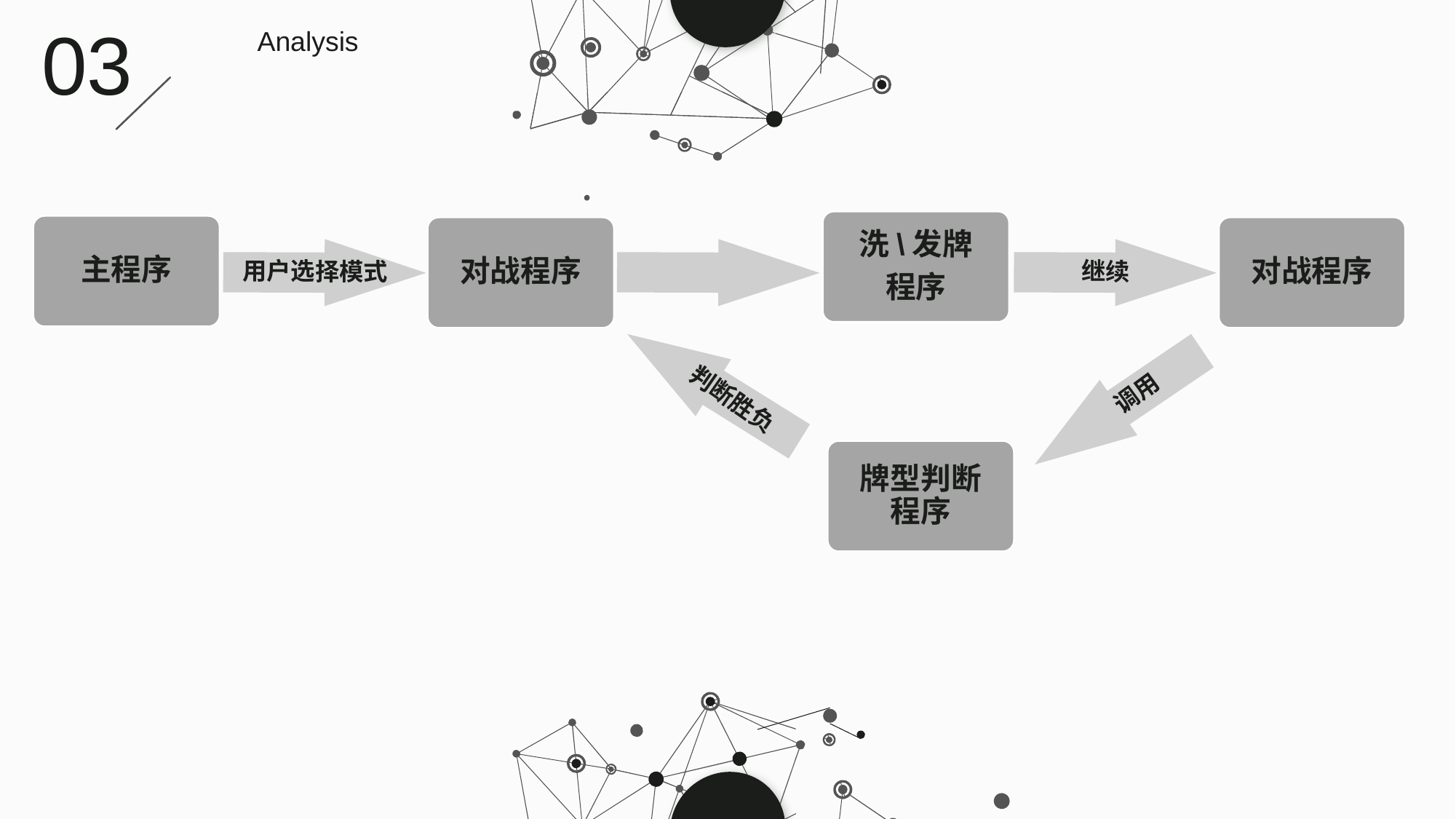

03
Analysis
洗\发牌
程序
主程序
对战程序
对战程序

继续
用户选择模式

判断胜负
调用

牌型判断程序